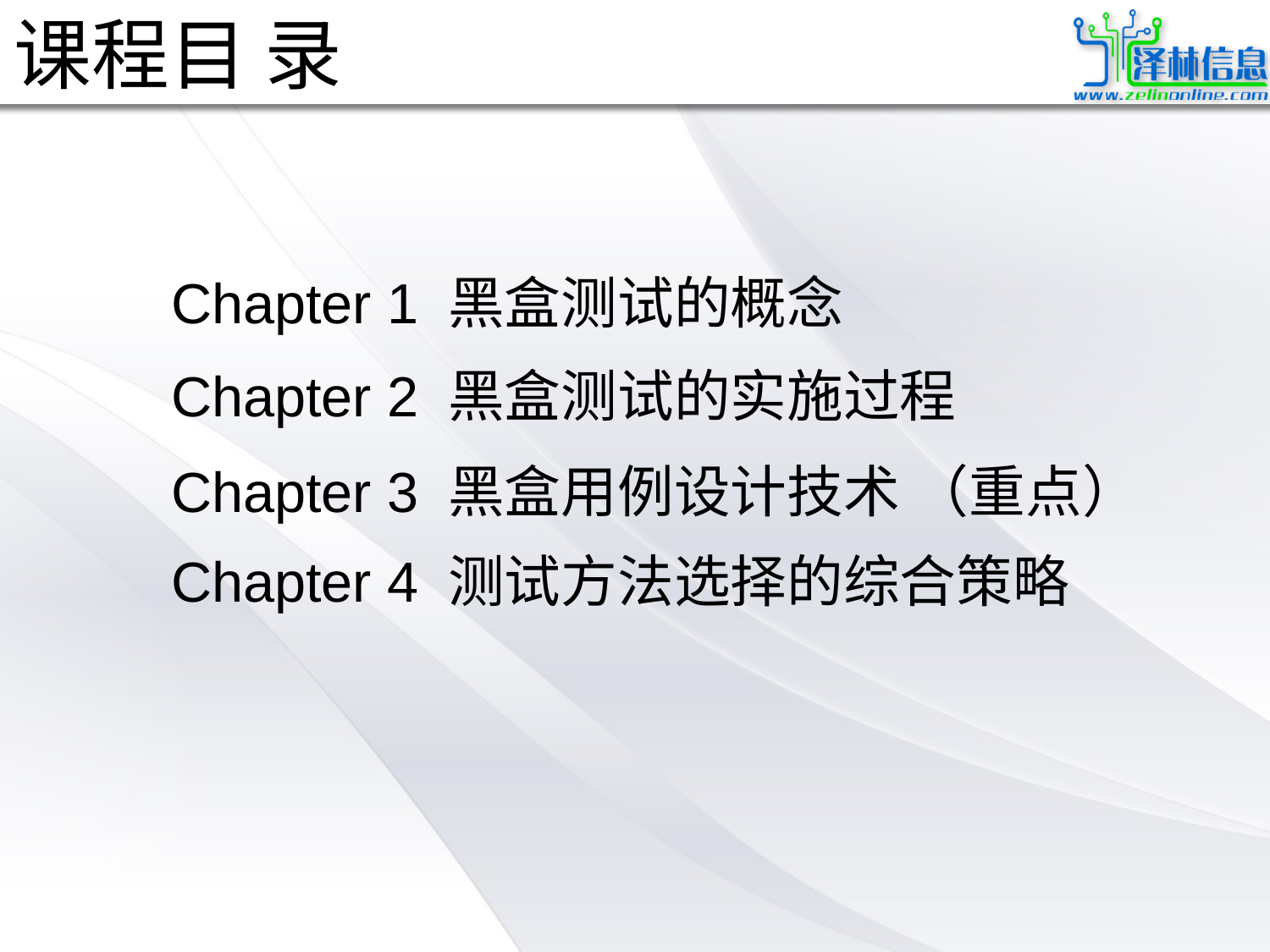

课程目 录
Chapter 1 黑盒测试的概念
Chapter 2 黑盒测试的实施过程
Chapter 3 黑盒用例设计技术 （重点）
Chapter 4 测试方法选择的综合策略